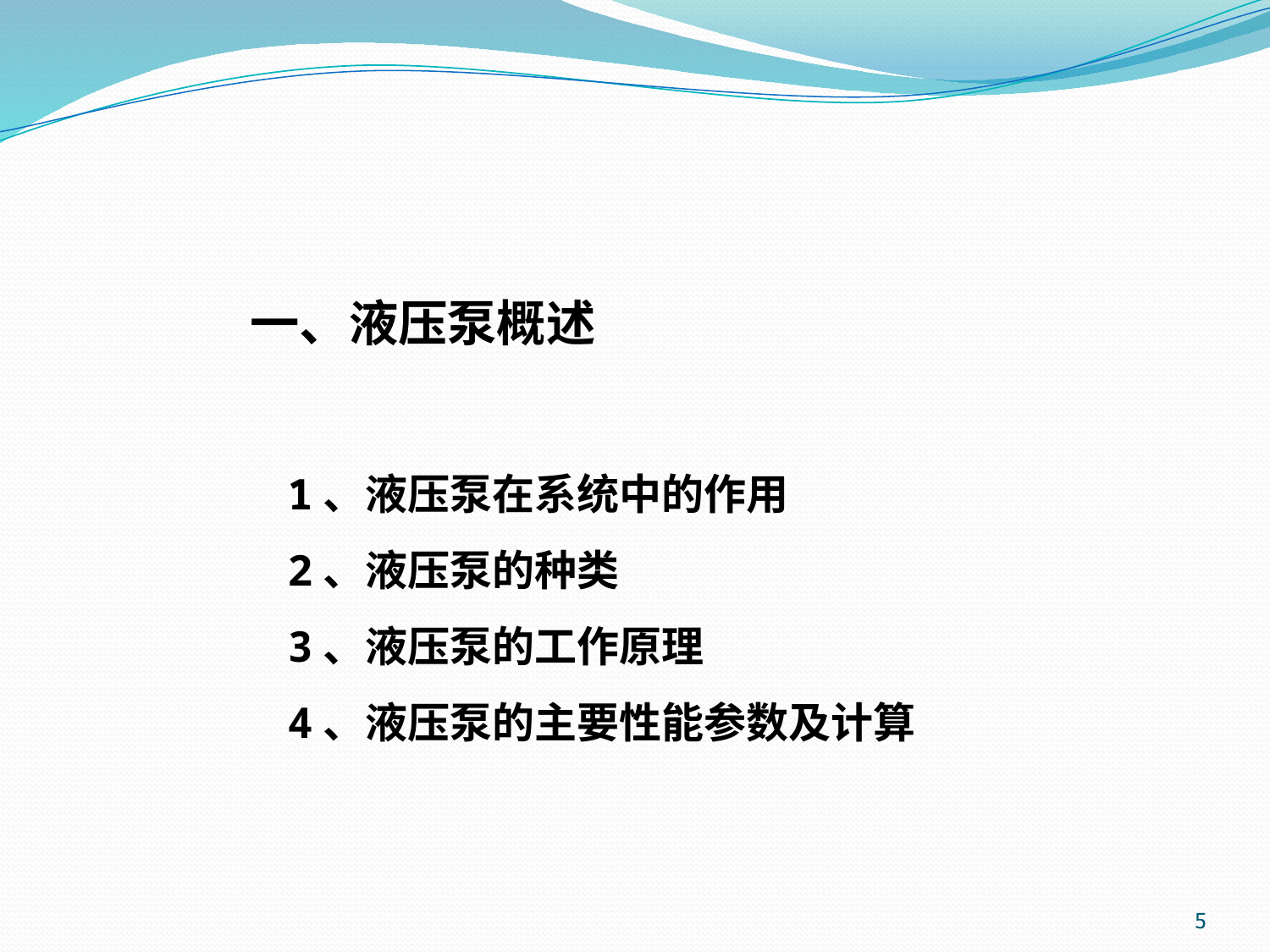

一、液压泵概述
1、液压泵在系统中的作用
2、液压泵的种类
3、液压泵的工作原理
4、液压泵的主要性能参数及计算

5